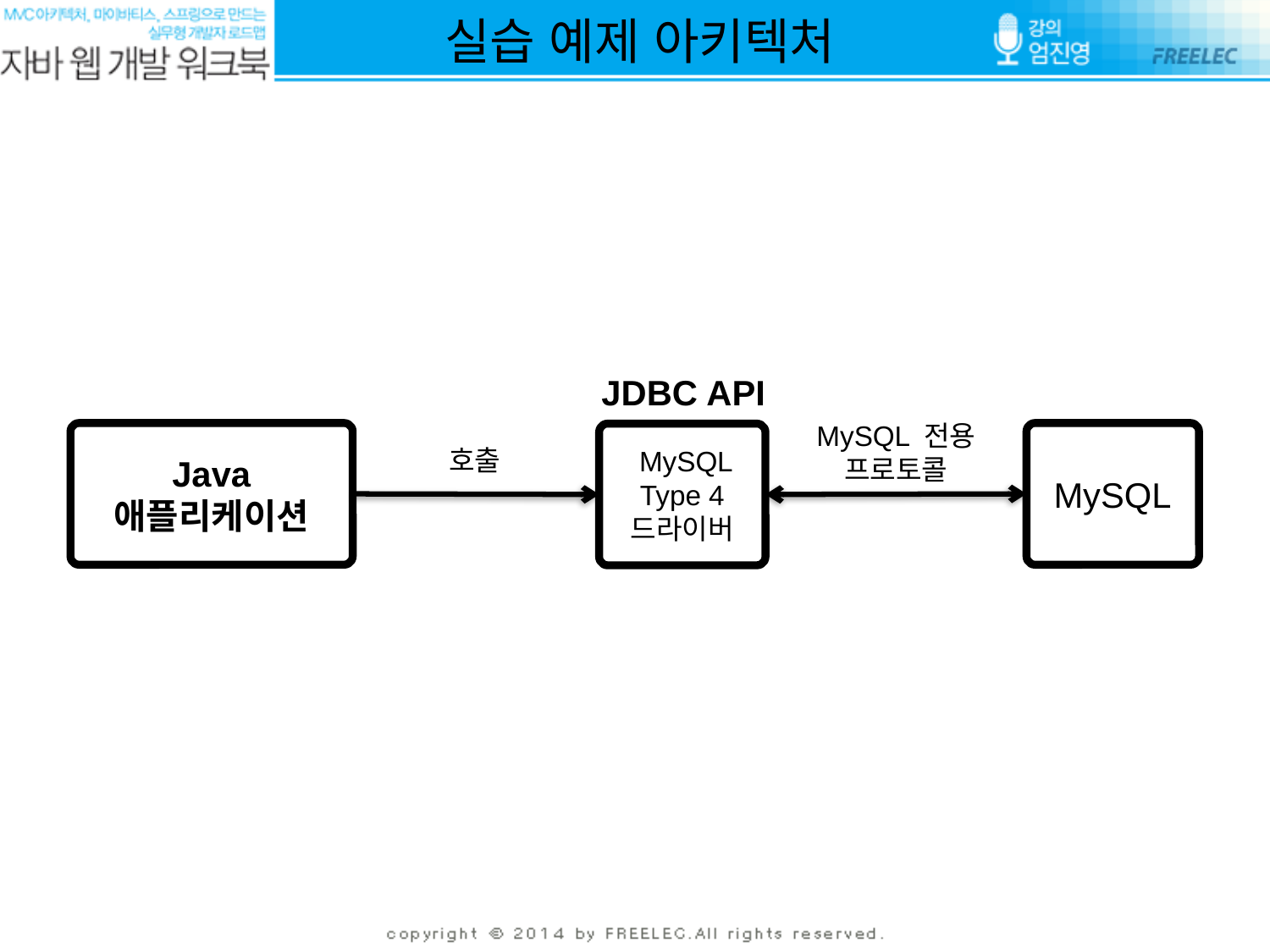

실습 예제 아키텍처
JDBC API
MySQL 전용
프로토콜
Java
애플리케이션
MySQL
 MySQL
Type 4
드라이버
호출